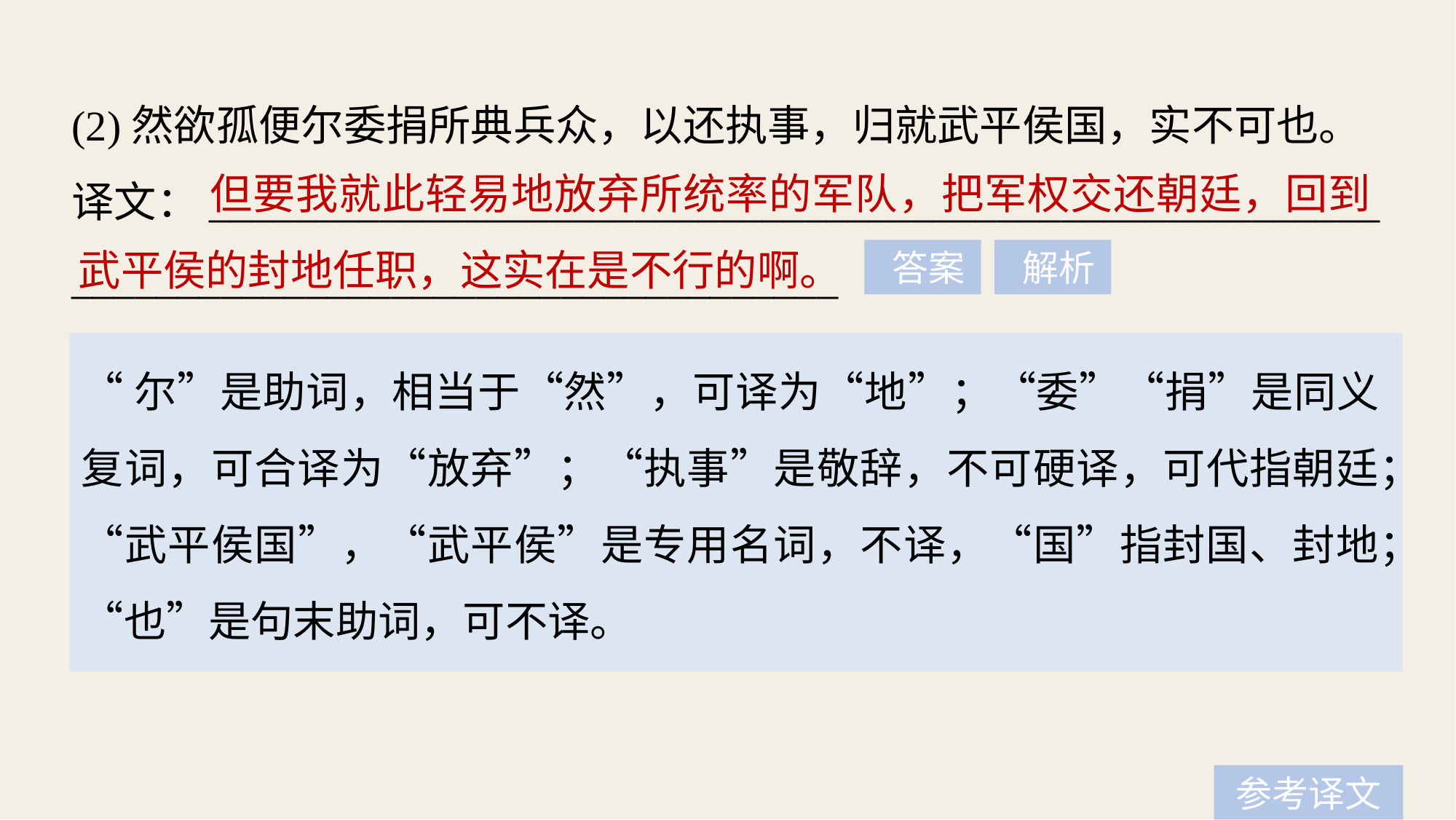

(2)然欲孤便尔委捐所典兵众，以还执事，归就武平侯国，实不可也。
译文：_______________________________________________________
____________________________________
            但要我就此轻易地放弃所统率的军队，把军权交还朝廷，回到武平侯的封地任职，这实在是不行的啊。
 答案
 解析
“尔”是助词，相当于“然”，可译为“地”；“委”“捐”是同义复词，可合译为“放弃”；“执事”是敬辞，不可硬译，可代指朝廷；“武平侯国”，“武平侯”是专用名词，不译，“国”指封国、封地；“也”是句末助词，可不译。

参考译文